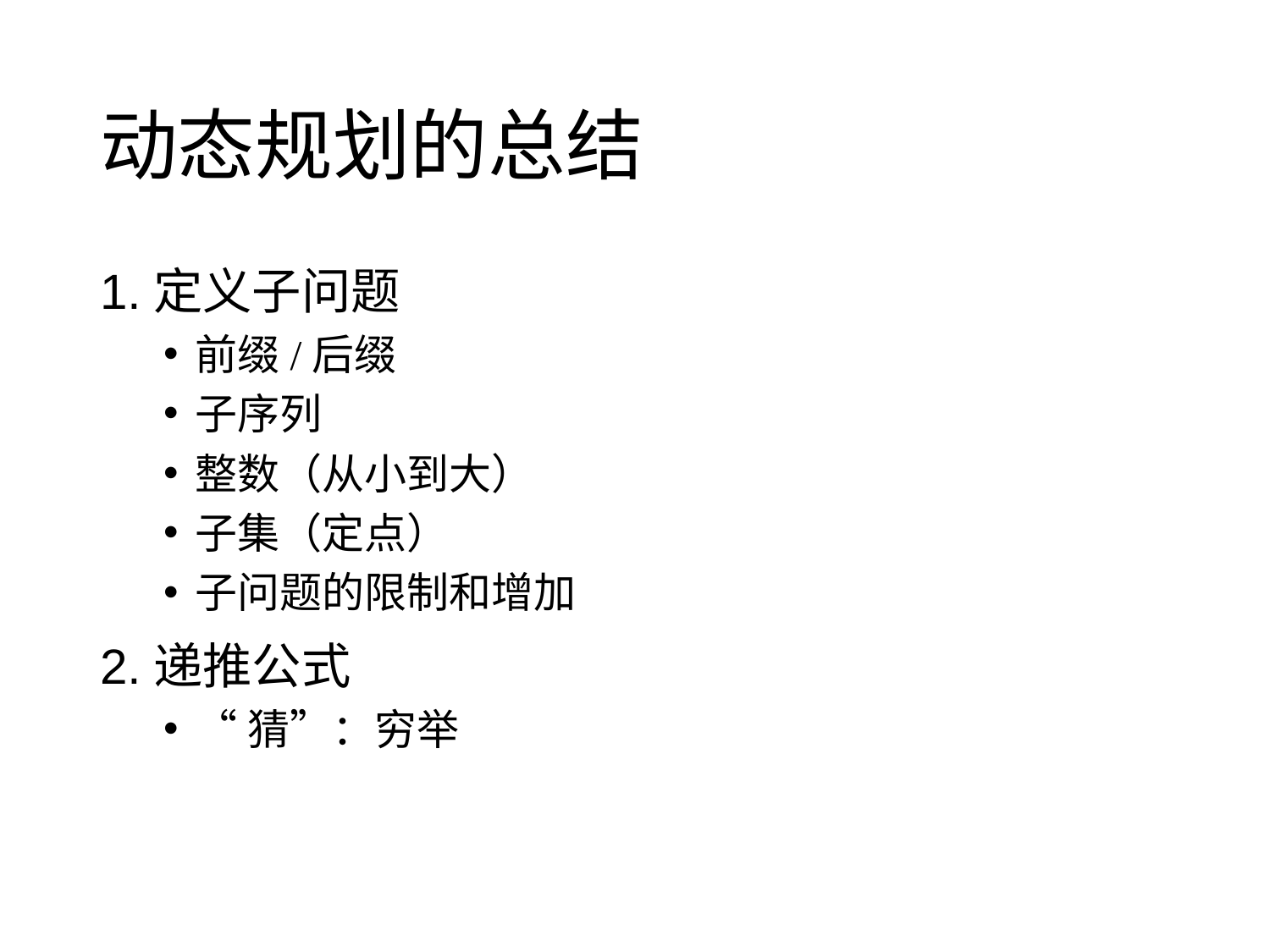

# 动态规划的总结
定义子问题
前缀/后缀
子序列
整数（从小到大）
子集（定点）
子问题的限制和增加
递推公式
“猜”：穷举